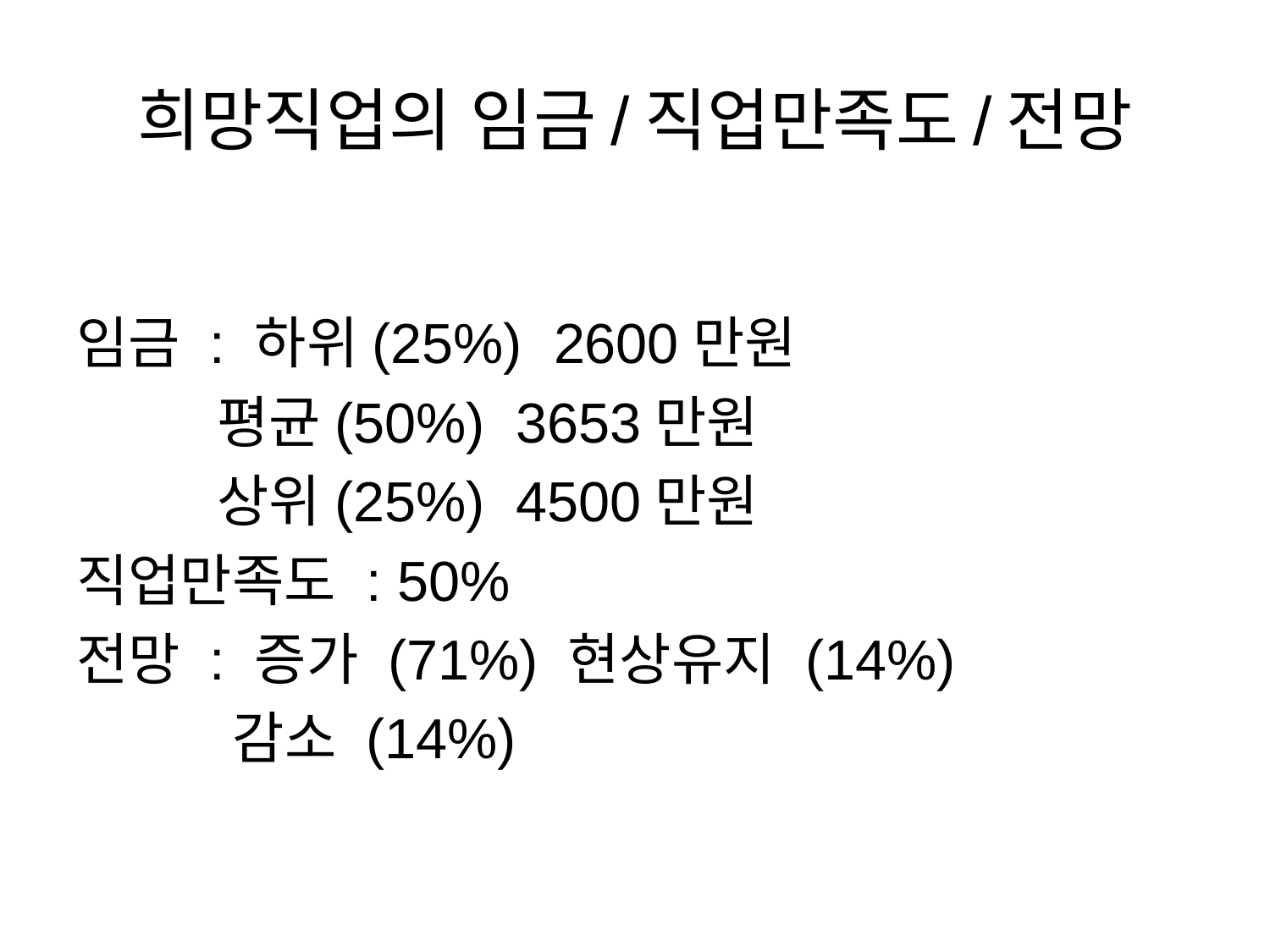

# 희망직업의 임금/직업만족도/전망

임금 : 하위(25%)  2600만원
        평균(50%)  3653만원
        상위(25%)  4500만원
직업만족도 : 50%
전망 : 증가 (71%) 현상유지 (14%)
         감소 (14%)